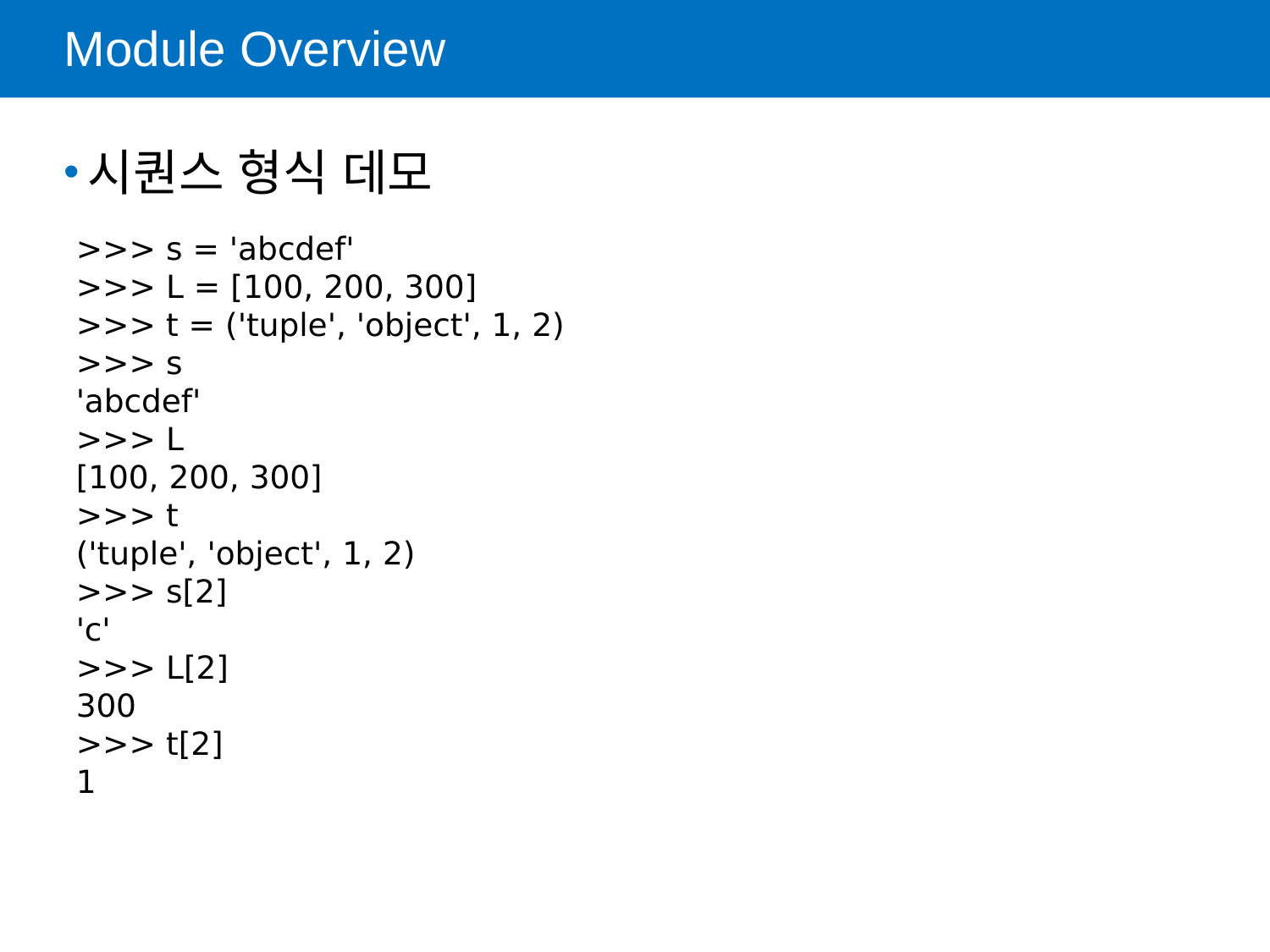

# Module Overview
시퀀스 형식 데모
>>> s = 'abcdef'
>>> L = [100, 200, 300]
>>> t = ('tuple', 'object', 1, 2)
>>> s
'abcdef'
>>> L
[100, 200, 300]
>>> t
('tuple', 'object', 1, 2)
>>> s[2]
'c'
>>> L[2]
300
>>> t[2]
1